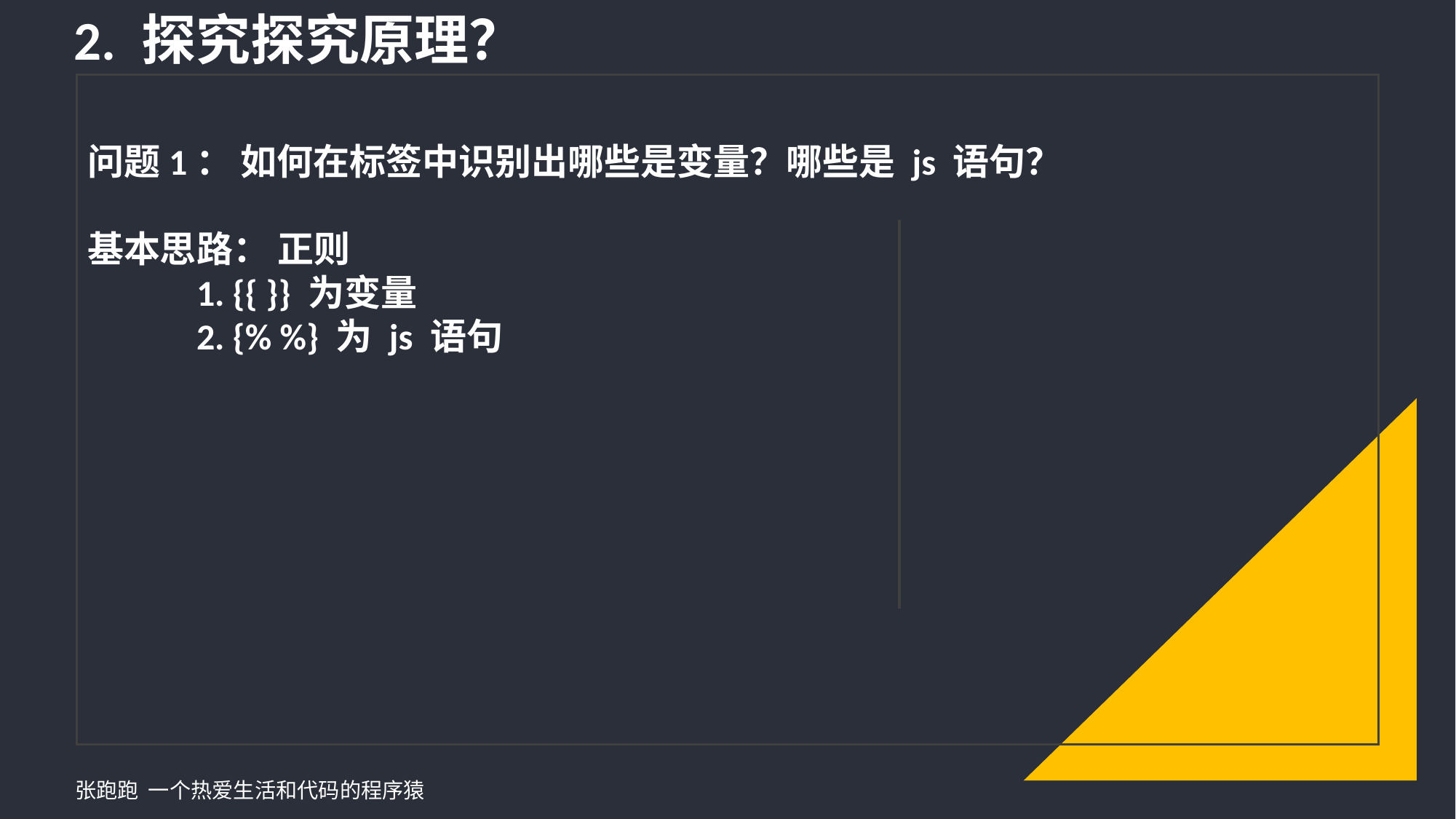

# 2. 探究探究原理？

问题1： 如何在标签中识别出哪些是变量？哪些是 js 语句？

基本思路： 正则
	1. {{ }} 为变量
	2. {% %} 为 js 语句

张跑跑  一个热爱生活和代码的程序猿